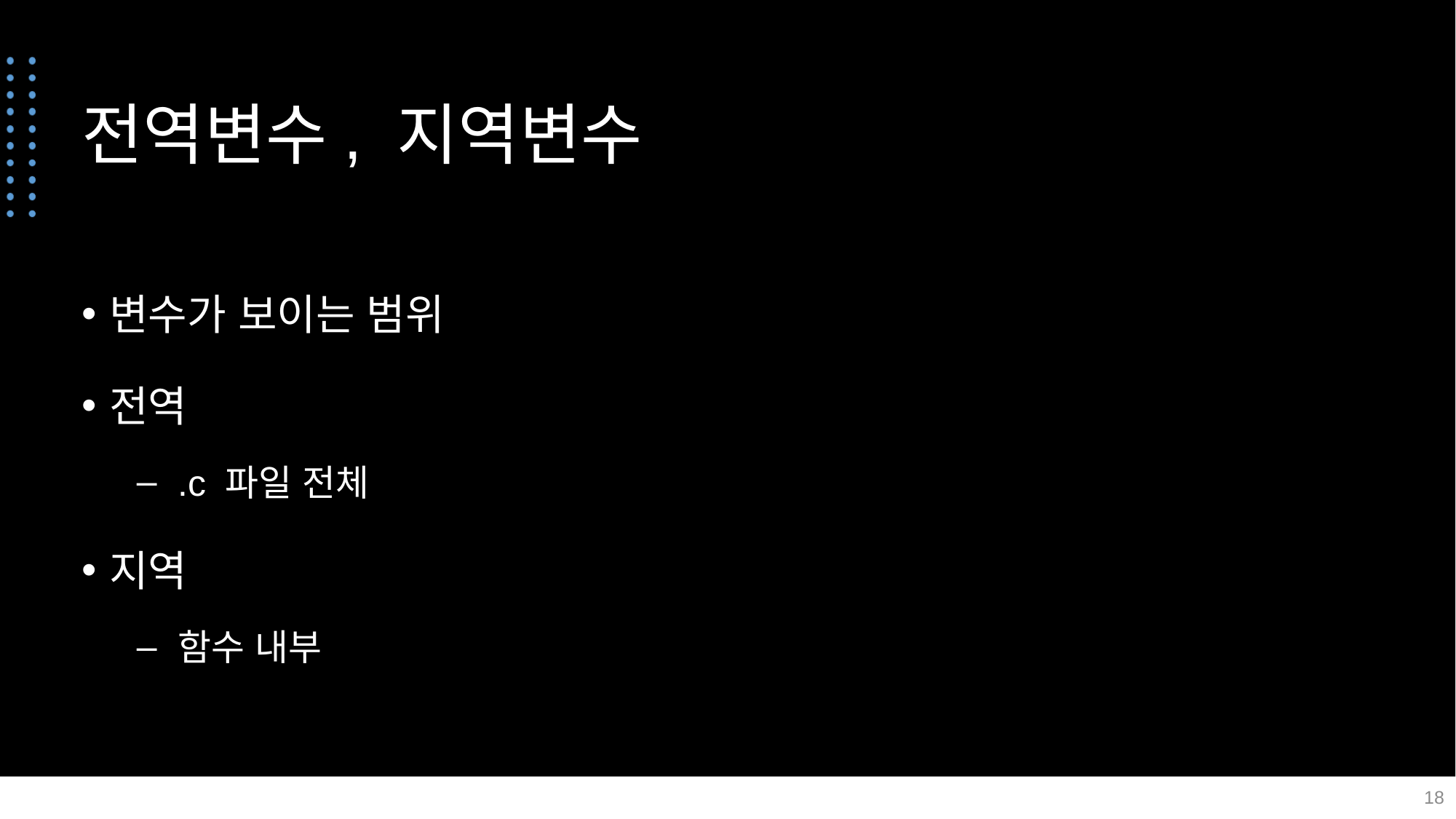

# 전역변수, 지역변수
변수가 보이는 범위
전역
.c 파일 전체
지역
함수 내부
18